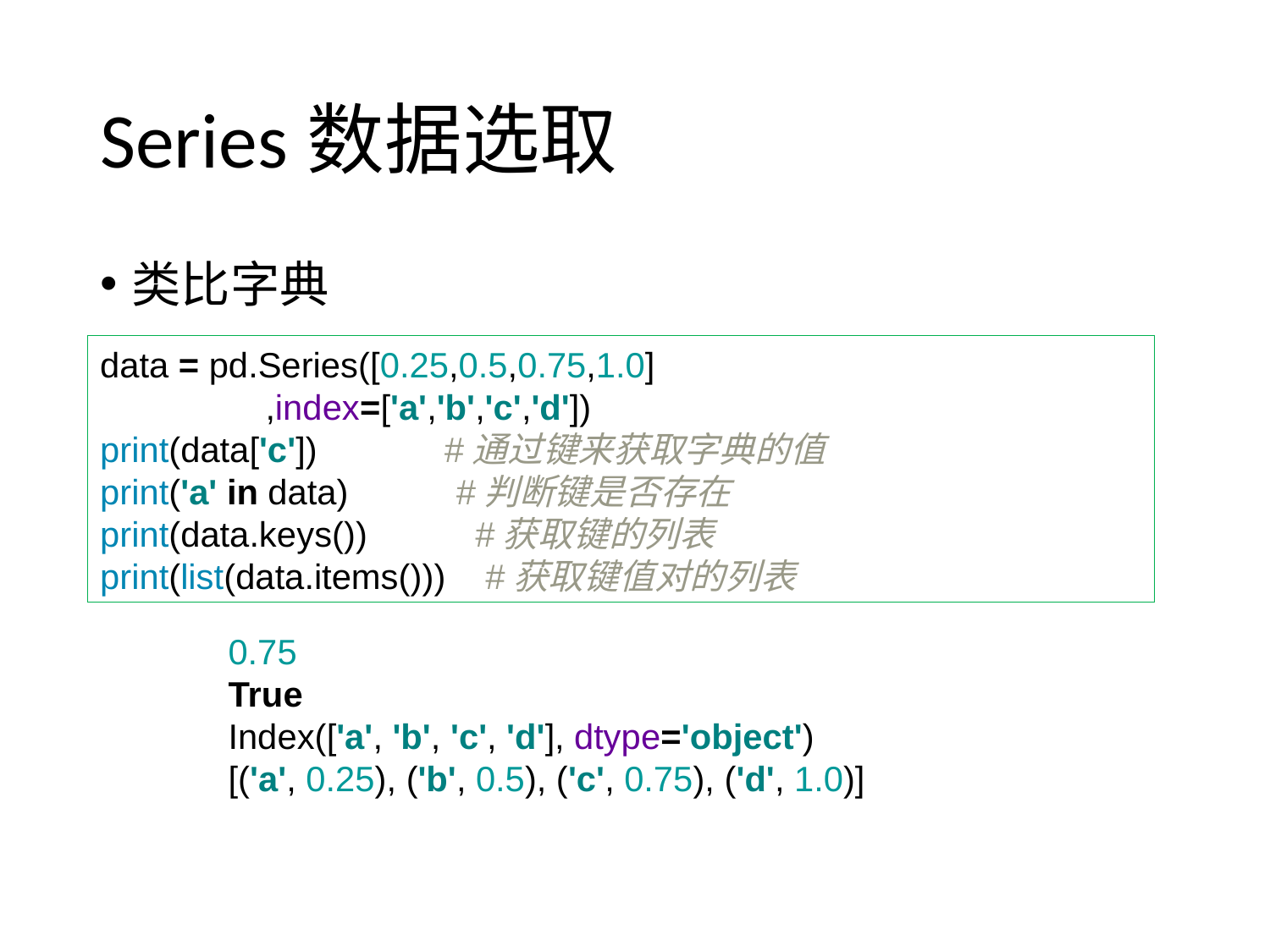

# Series数据选取
类比字典
data = pd.Series([0.25,0.5,0.75,1.0]
                 ,index=['a','b','c','d'])
print(data['c'])             #通过键来获取字典的值
print('a' in data)           #判断键是否存在
print(data.keys())           #获取键的列表
print(list(data.items()))    #获取键值对的列表
0.75
True
Index(['a', 'b', 'c', 'd'], dtype='object')
[('a', 0.25), ('b', 0.5), ('c', 0.75), ('d', 1.0)]
7